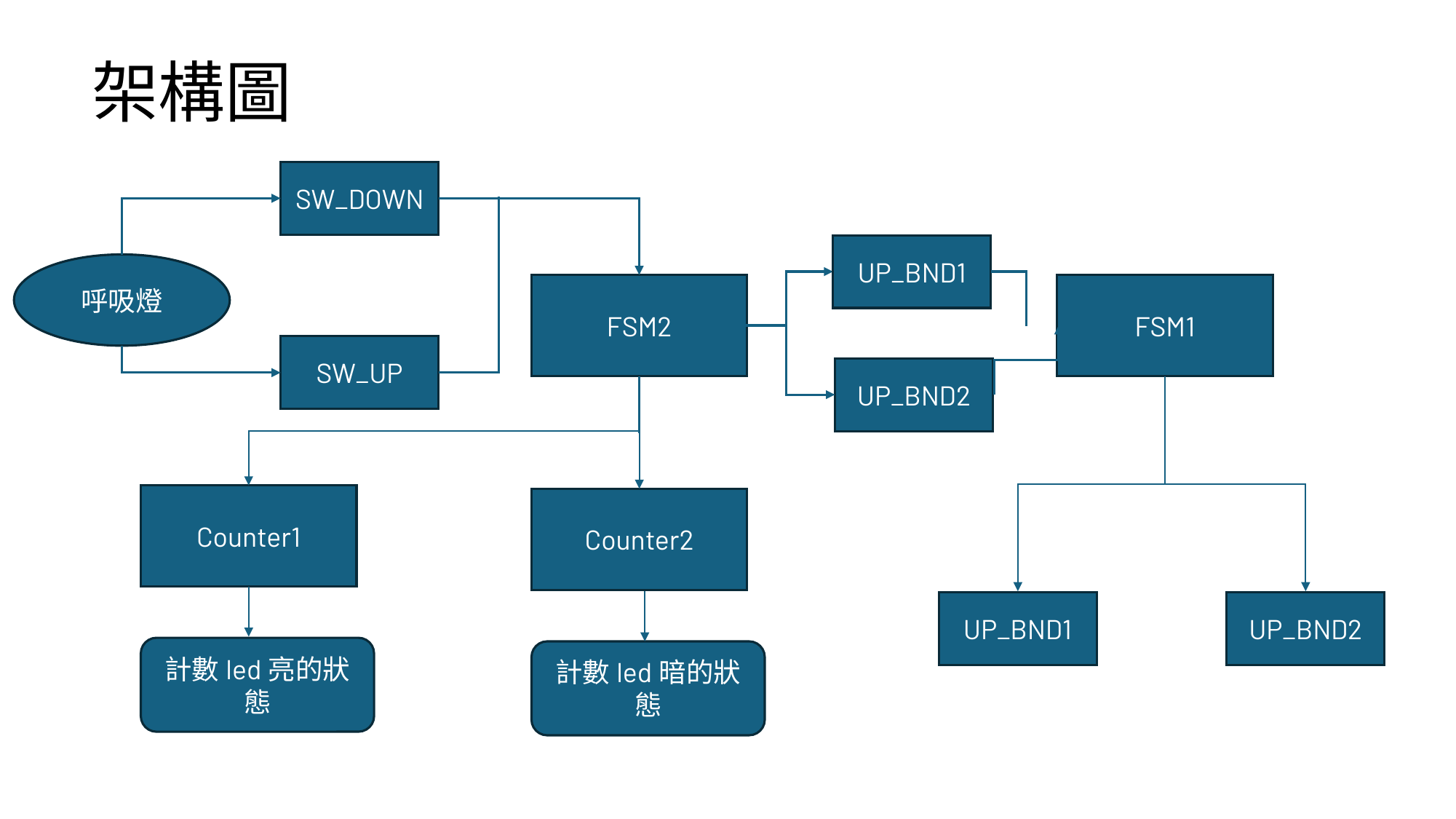

# 架構圖
SW_DOWN
UP_BND1
呼吸燈
FSM1
FSM2
SW_UP
UP_BND2
Counter1
Counter2
UP_BND1
UP_BND2
計數led亮的狀態
計數led暗的狀態